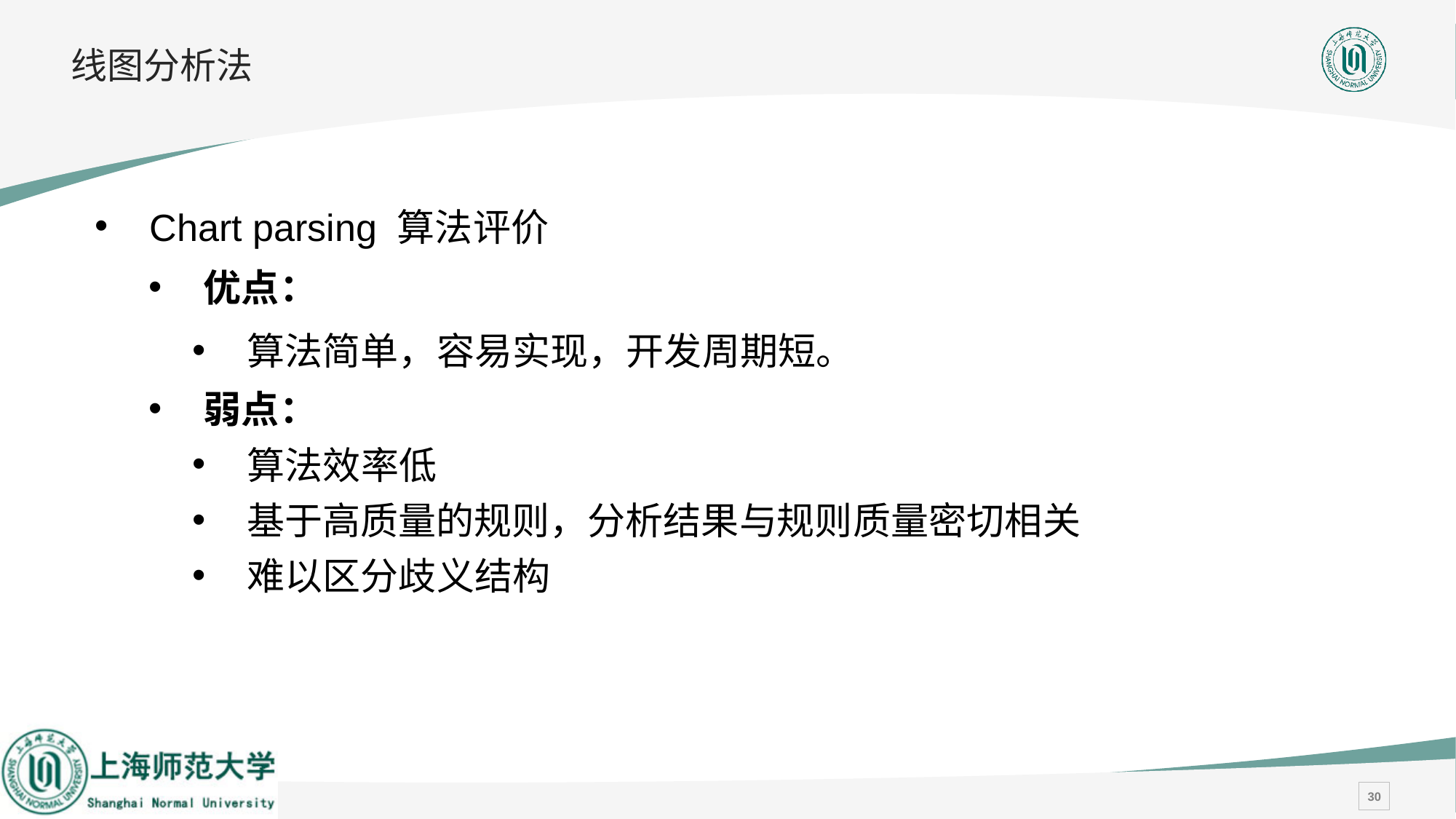

# 线图分析法
Chart parsing 算法评价
优点：
算法简单，容易实现，开发周期短。
弱点：
算法效率低
基于高质量的规则，分析结果与规则质量密切相关
难以区分歧义结构